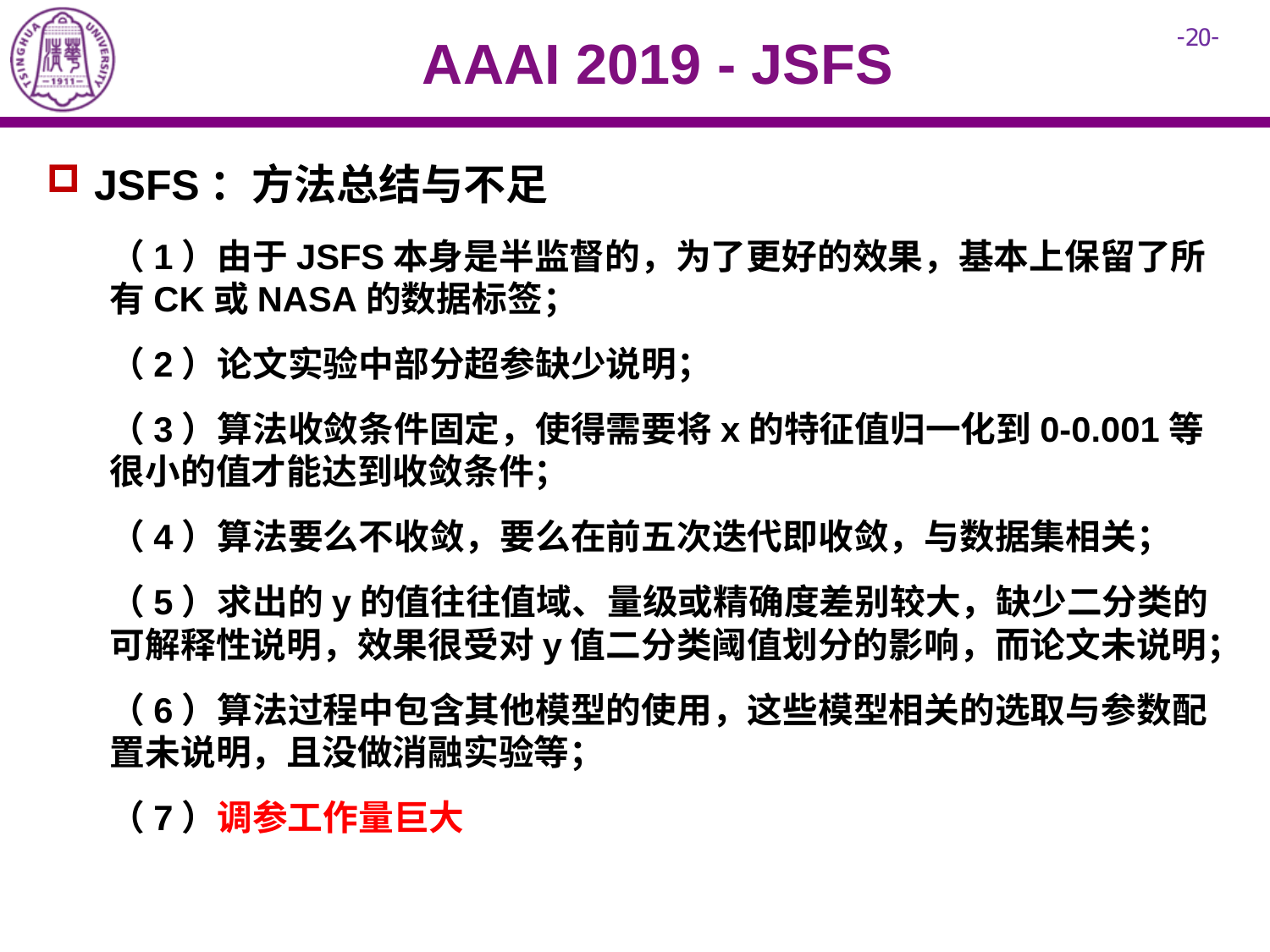

# AAAI 2019 - JSFS
JSFS：方法总结与不足
（1）由于JSFS本身是半监督的，为了更好的效果，基本上保留了所有CK或NASA的数据标签；
（2）论文实验中部分超参缺少说明；
（3）算法收敛条件固定，使得需要将x的特征值归一化到0-0.001等很小的值才能达到收敛条件；
（4）算法要么不收敛，要么在前五次迭代即收敛，与数据集相关；
（5）求出的y的值往往值域、量级或精确度差别较大，缺少二分类的可解释性说明，效果很受对y值二分类阈值划分的影响，而论文未说明；
（6）算法过程中包含其他模型的使用，这些模型相关的选取与参数配置未说明，且没做消融实验等；
（7）调参工作量巨大